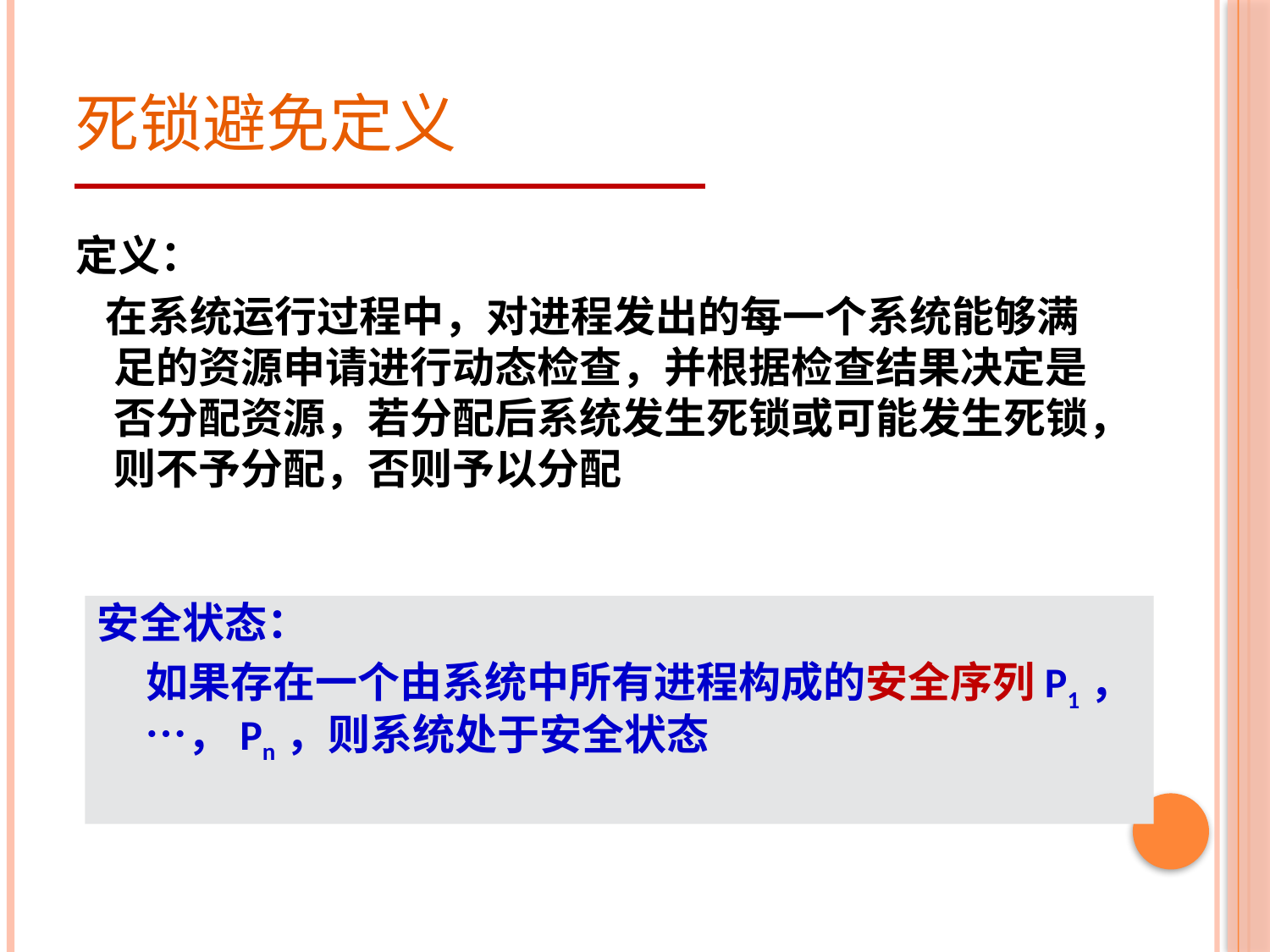

# 死锁避免定义
定义：
  在系统运行过程中，对进程发出的每一个系统能够满足的资源申请进行动态检查，并根据检查结果决定是否分配资源，若分配后系统发生死锁或可能发生死锁，则不予分配，否则予以分配
安全状态：
    如果存在一个由系统中所有进程构成的安全序列P1，…，Pn，则系统处于安全状态